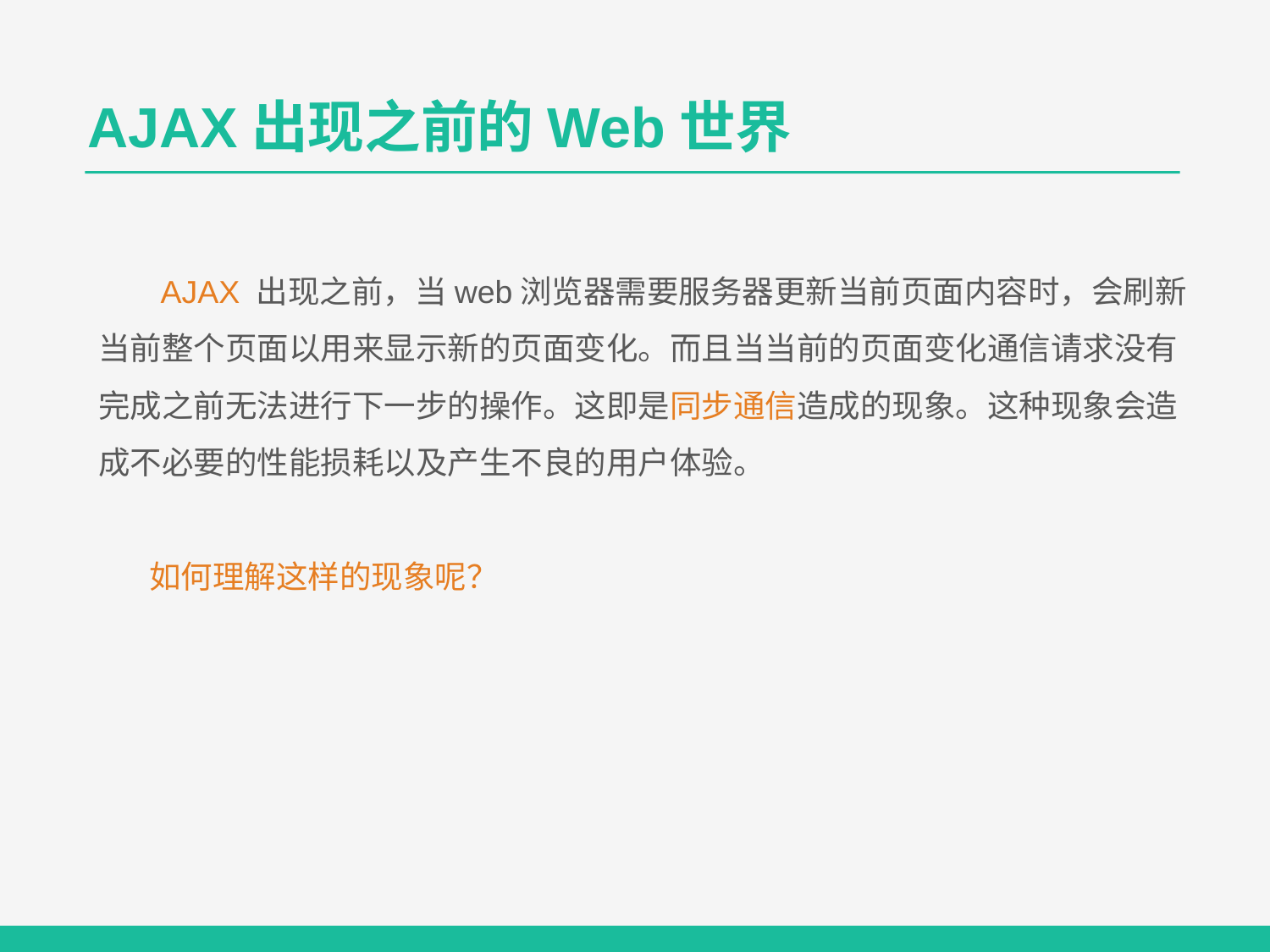

AJAX出现之前的Web世界

       AJAX 出现之前，当web浏览器需要服务器更新当前页面内容时，会刷新
当前整个页面以用来显示新的页面变化。而且当当前的页面变化通信请求没有
完成之前无法进行下一步的操作。这即是同步通信造成的现象。这种现象会造
成不必要的性能损耗以及产生不良的用户体验。

      如何理解这样的现象呢？